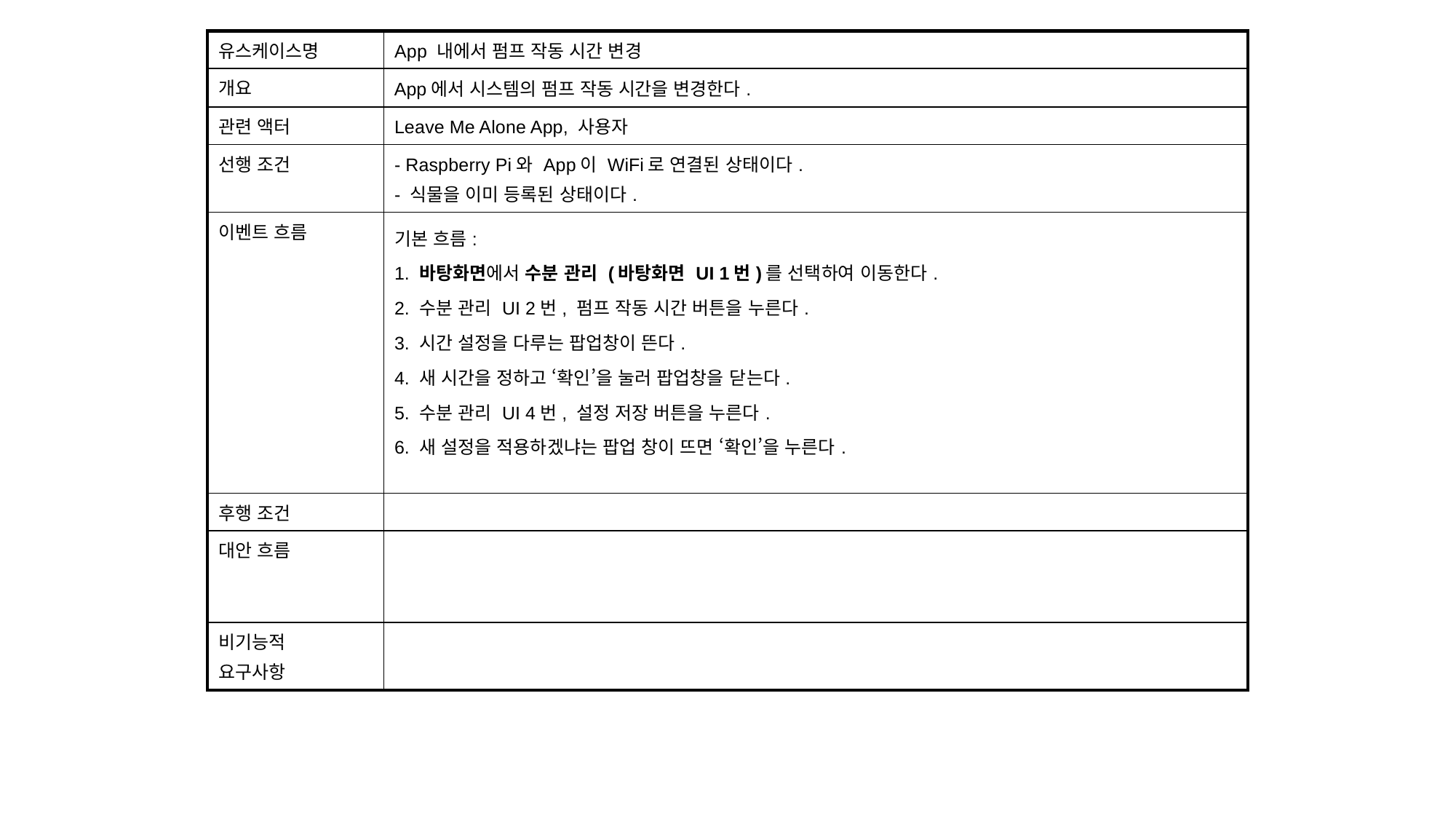

| 유스케이스명 | App 내에서 펌프 작동 시간 변경 |
| --- | --- |
| 개요 | App에서 시스템의 펌프 작동 시간을 변경한다. |
| 관련 액터 | Leave Me Alone App, 사용자 |
| 선행 조건 | - Raspberry Pi와 App이 WiFi로 연결된 상태이다. - 식물을 이미 등록된 상태이다. |
| 이벤트 흐름 | 기본 흐름: 1. 바탕화면에서 수분 관리 (바탕화면 UI 1번)를 선택하여 이동한다. 2. 수분 관리 UI 2번, 펌프 작동 시간 버튼을 누른다. 3. 시간 설정을 다루는 팝업창이 뜬다. 4. 새 시간을 정하고 ‘확인’을 눌러 팝업창을 닫는다. 5. 수분 관리 UI 4번, 설정 저장 버튼을 누른다. 6. 새 설정을 적용하겠냐는 팝업 창이 뜨면 ‘확인’을 누른다. |
| 후행 조건 |  |
| 대안 흐름 |  |
| 비기능적 요구사항 |  |